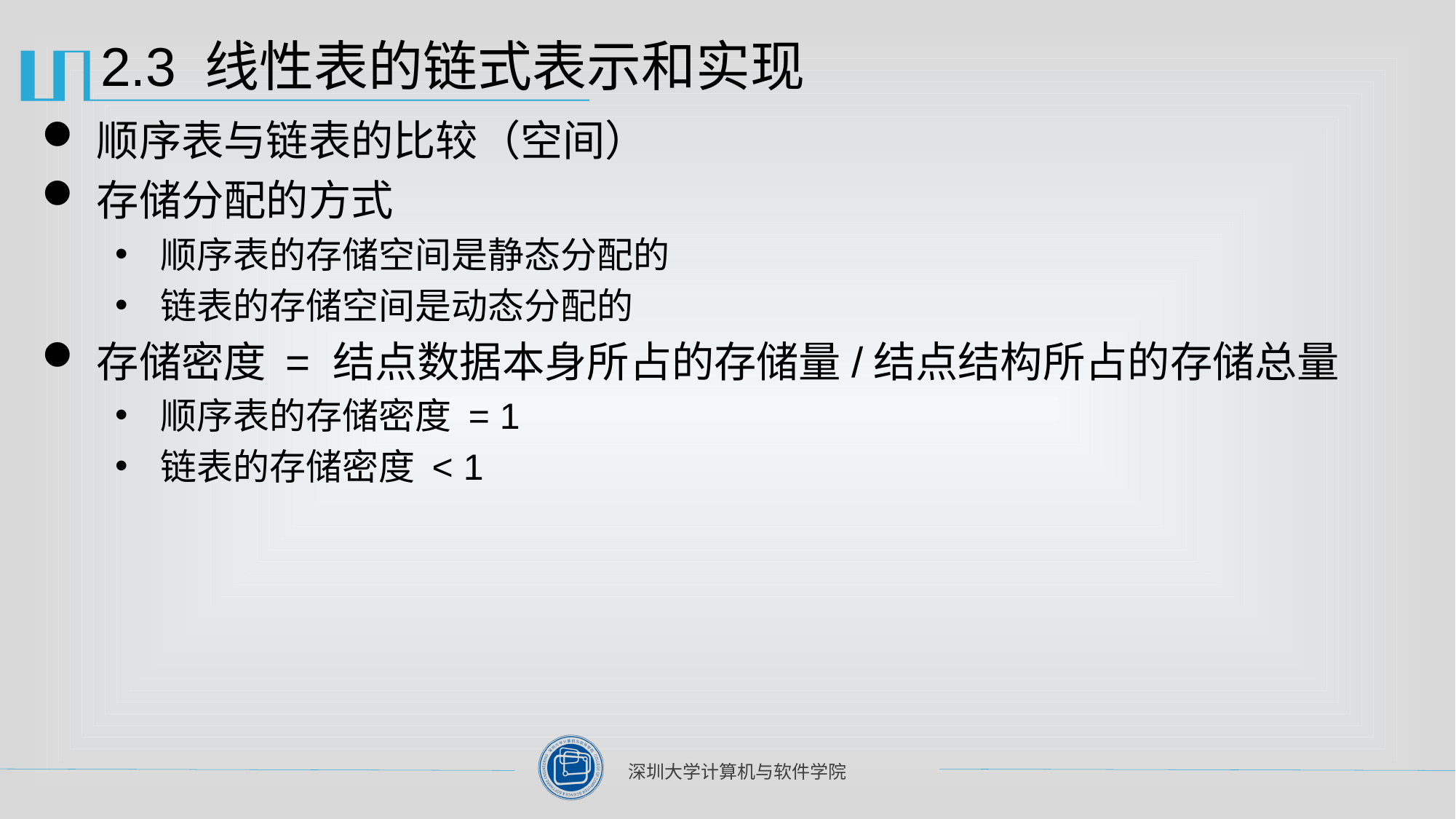

# 2.3 线性表的链式表示和实现
顺序表与链表的比较（空间）
存储分配的方式
顺序表的存储空间是静态分配的
链表的存储空间是动态分配的
存储密度 = 结点数据本身所占的存储量/结点结构所占的存储总量
顺序表的存储密度 = 1
链表的存储密度 < 1

58